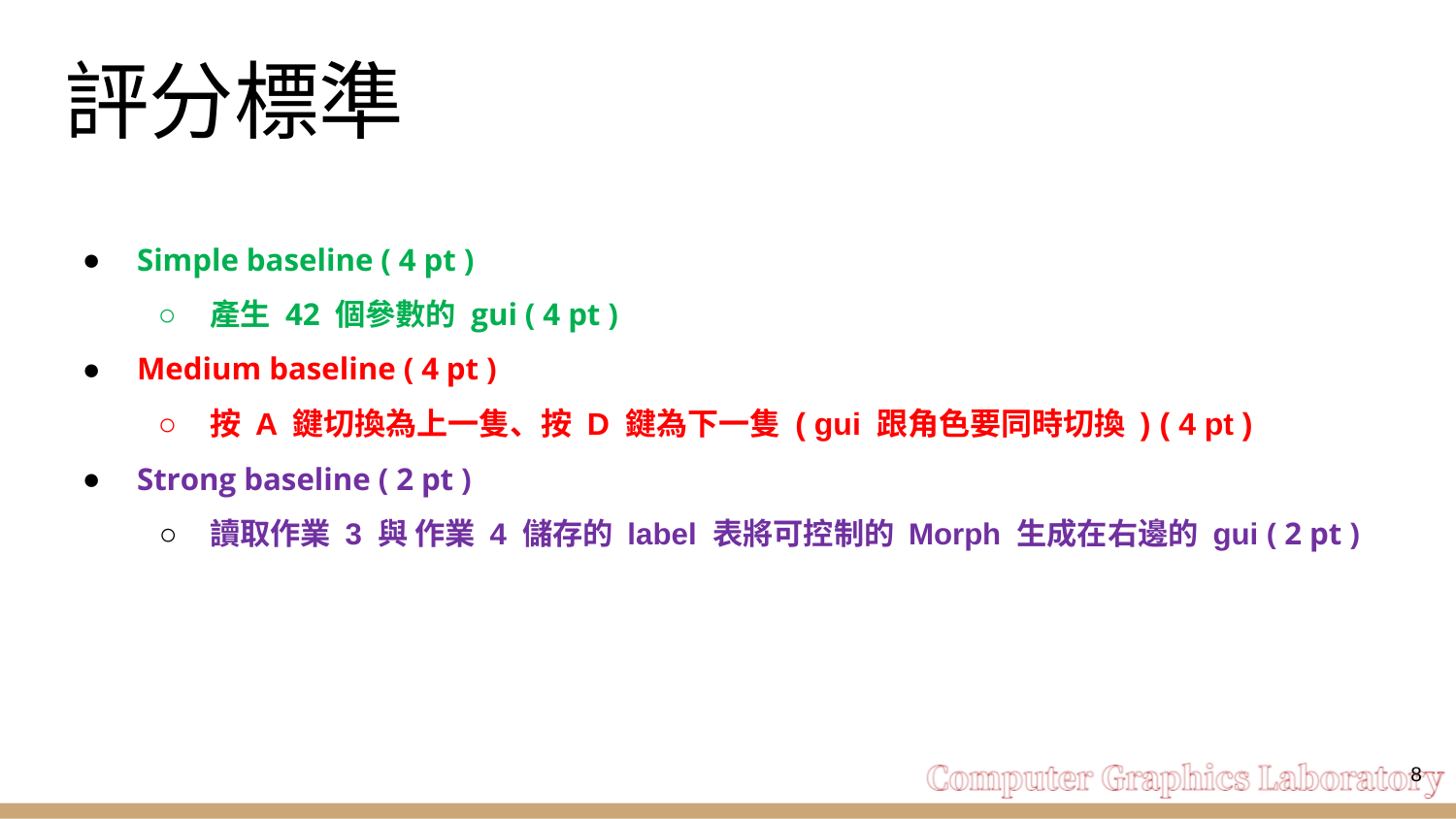

# 評分標準

Simple baseline ( 4 pt )
產生 42 個參數的 gui ( 4 pt )
Medium baseline ( 4 pt )
按 A 鍵切換為上一隻、按 D 鍵為下一隻 ( gui 跟角色要同時切換 ) ( 4 pt )
Strong baseline ( 2 pt )
讀取作業 3 與 作業 4 儲存的 label 表將可控制的 Morph 生成在右邊的 gui ( 2 pt )

8